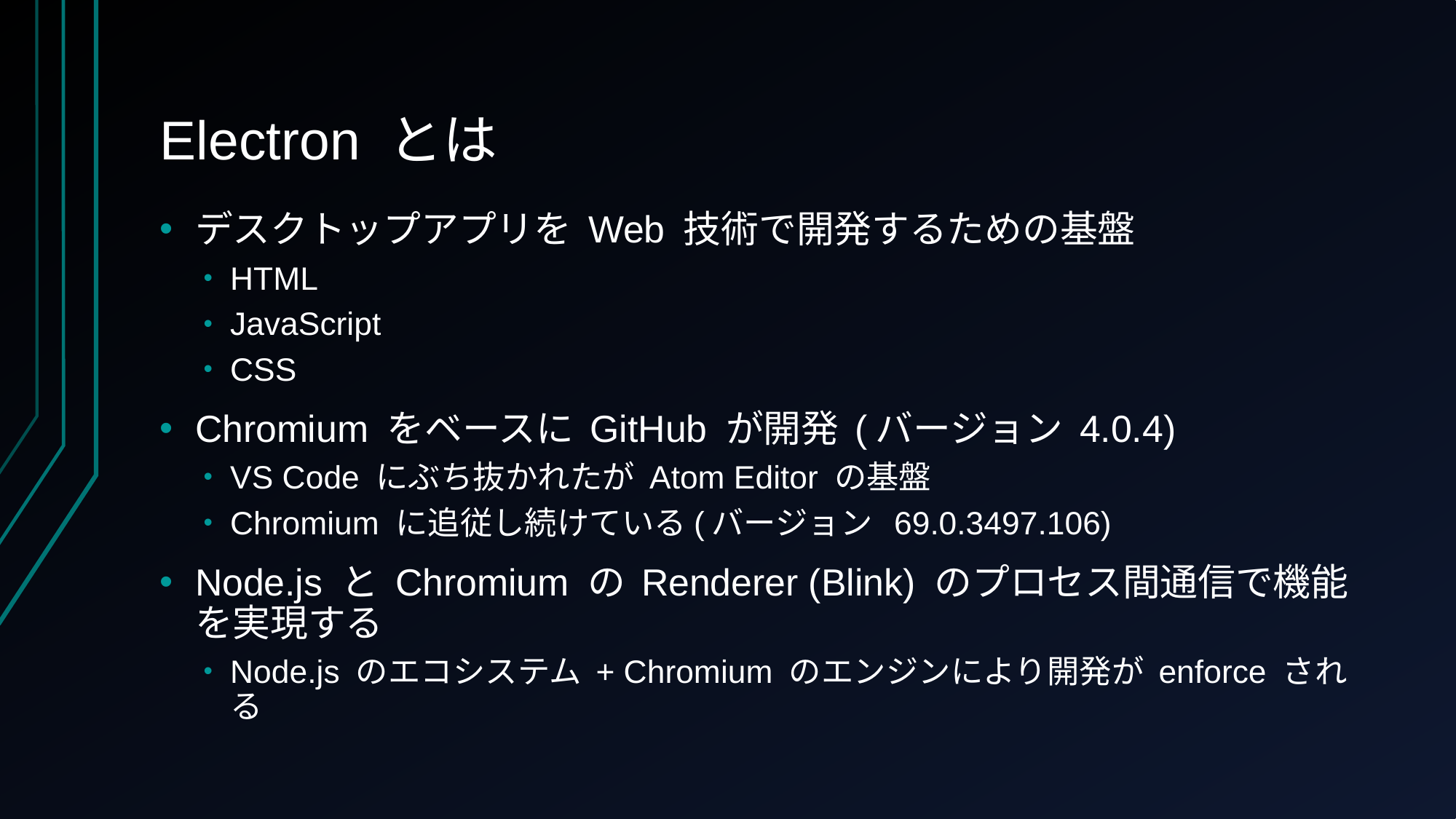

# Electron とは
デスクトップアプリを Web 技術で開発するための基盤
HTML
JavaScript
CSS
Chromium をベースに GitHub が開発 (バージョン 4.0.4)
VS Code にぶち抜かれたが Atom Editor の基盤
Chromium に追従し続けている(バージョン  69.0.3497.106)
Node.js と Chromium の Renderer (Blink) のプロセス間通信で機能を実現する
Node.js のエコシステム + Chromium のエンジンにより開発が enforce される